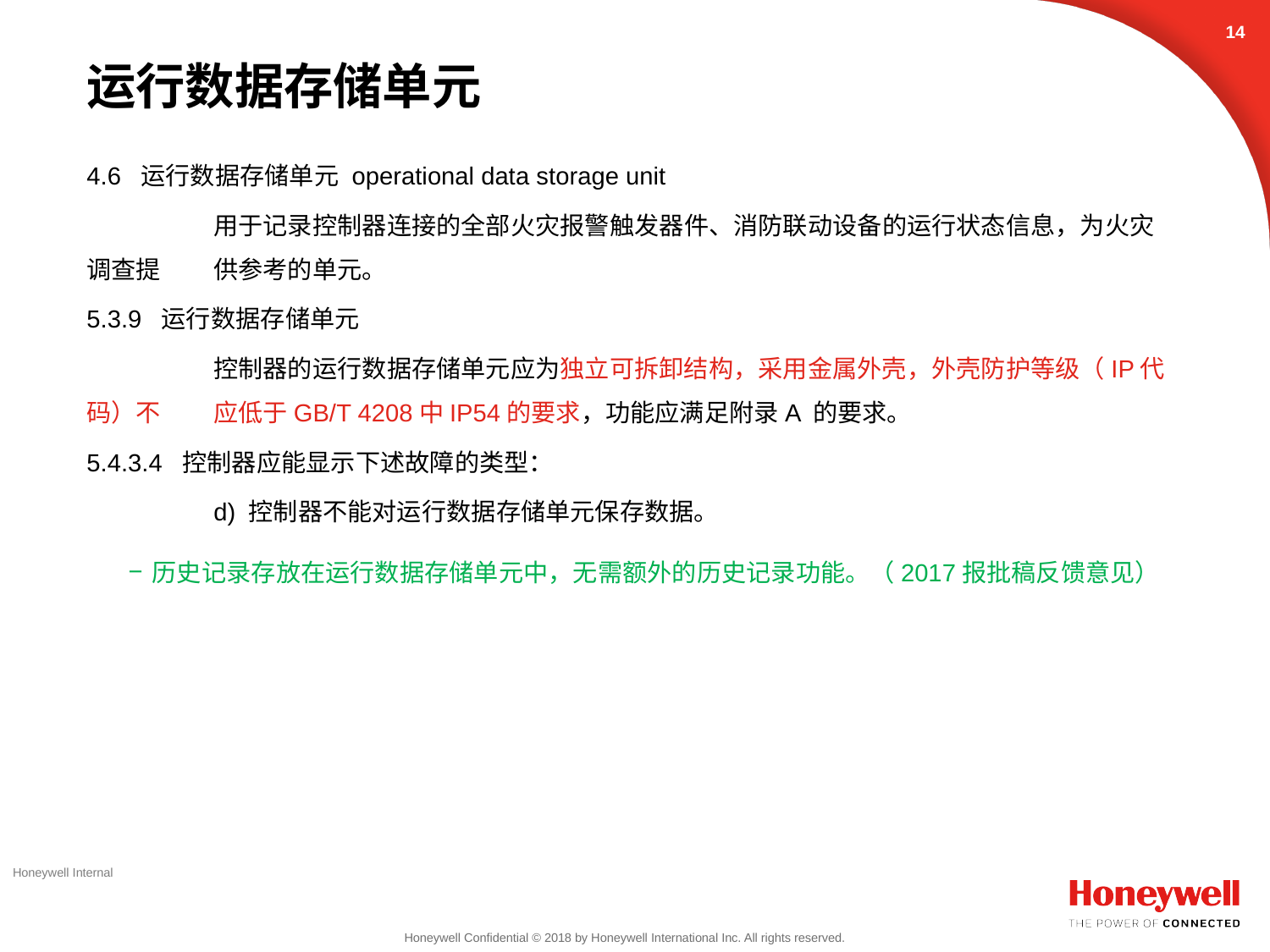

14
# 运行数据存储单元
4.6  运行数据存储单元 operational data storage unit
	用于记录控制器连接的全部火灾报警触发器件、消防联动设备的运行状态信息，为火灾调查提	供参考的单元。
5.3.9  运行数据存储单元
      	控制器的运行数据存储单元应为独立可拆卸结构，采用金属外壳，外壳防护等级（IP代码）不	应低于GB/T 4208中IP54的要求，功能应满足附录A 的要求。
5.4.3.4  控制器应能显示下述故障的类型：
	d) 控制器不能对运行数据存储单元保存数据。

历史记录存放在运行数据存储单元中，无需额外的历史记录功能。（2017报批稿反馈意见）
Honeywell Internal